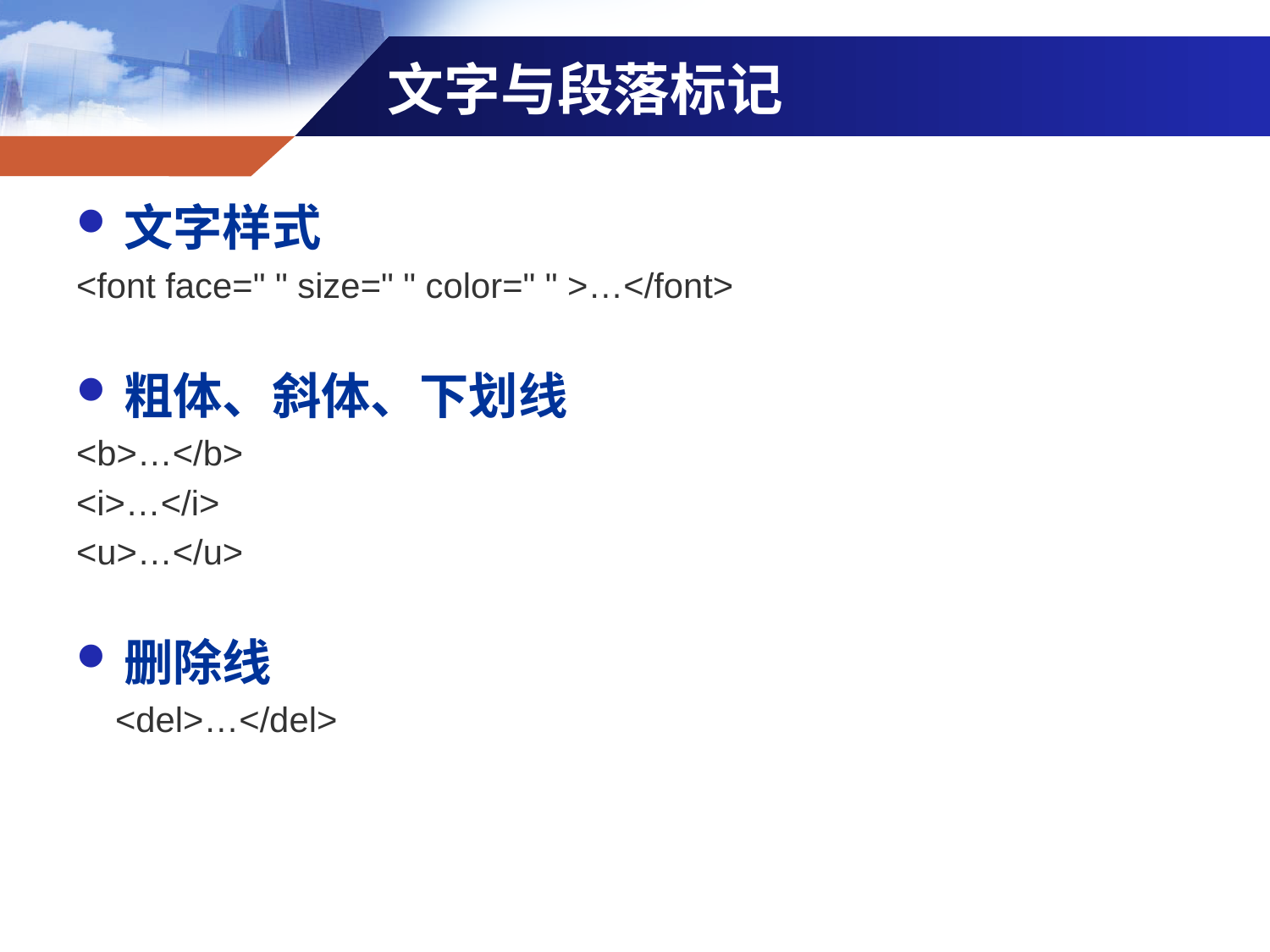

# 文字与段落标记
文字样式
<font face=" " size=" " color=" " >…</font>

粗体、斜体、下划线
<b>…</b>
<i>…</i>
<u>…</u>

删除线
    <del>…</del>